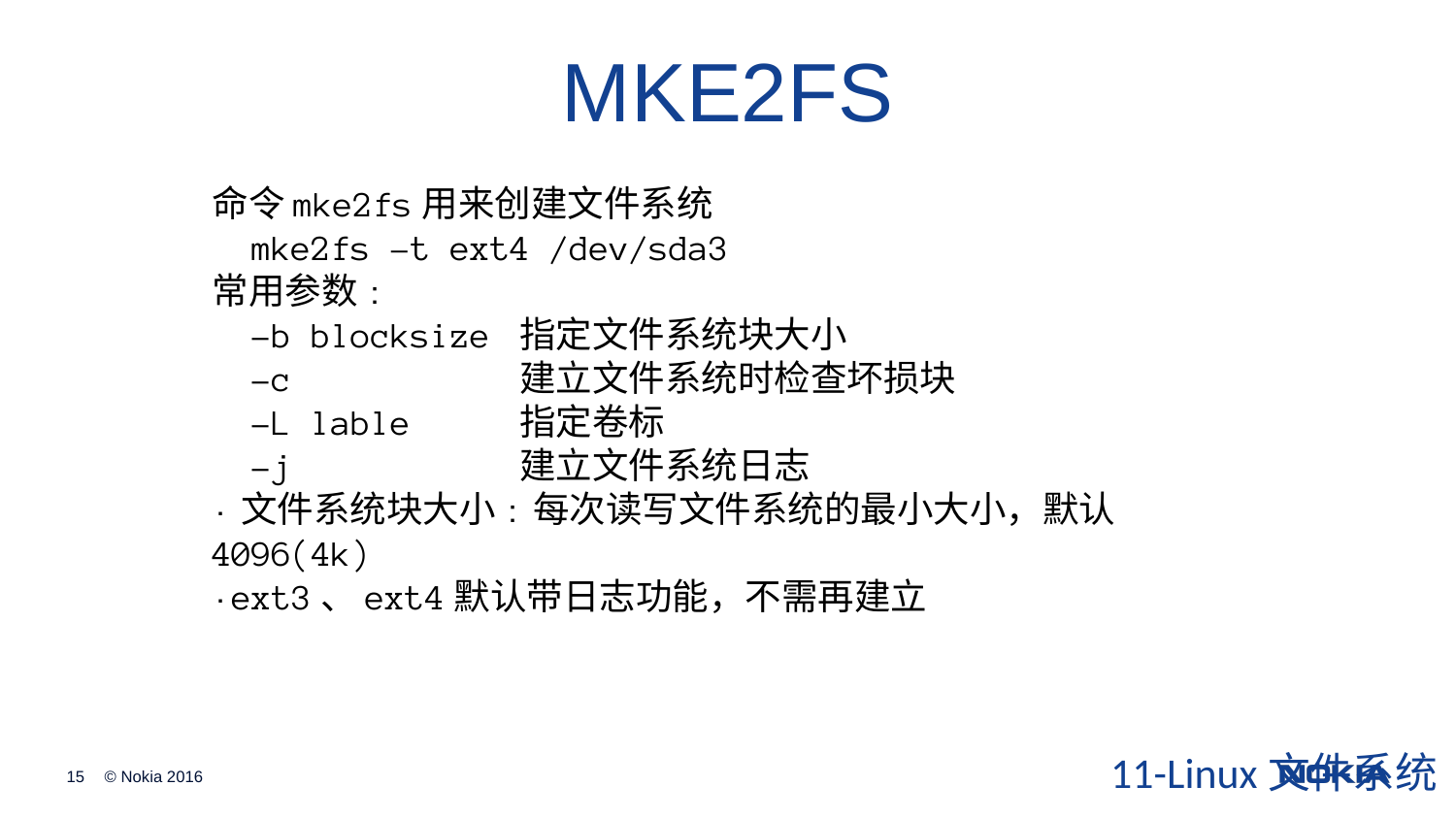

# MKE2FS
命令mke2fs用来创建文件系统
  mke2fs –t ext4 /dev/sda3
常用参数:
  -b blocksize 指定文件系统块大小
  -c           建立文件系统时检查坏损块
  -L lable     指定卷标
  -j           建立文件系统日志
·文件系统块大小:每次读写文件系统的最小大小，默认4096(4k)
·ext3、ext4默认带日志功能，不需再建立
11-Linux文件系统